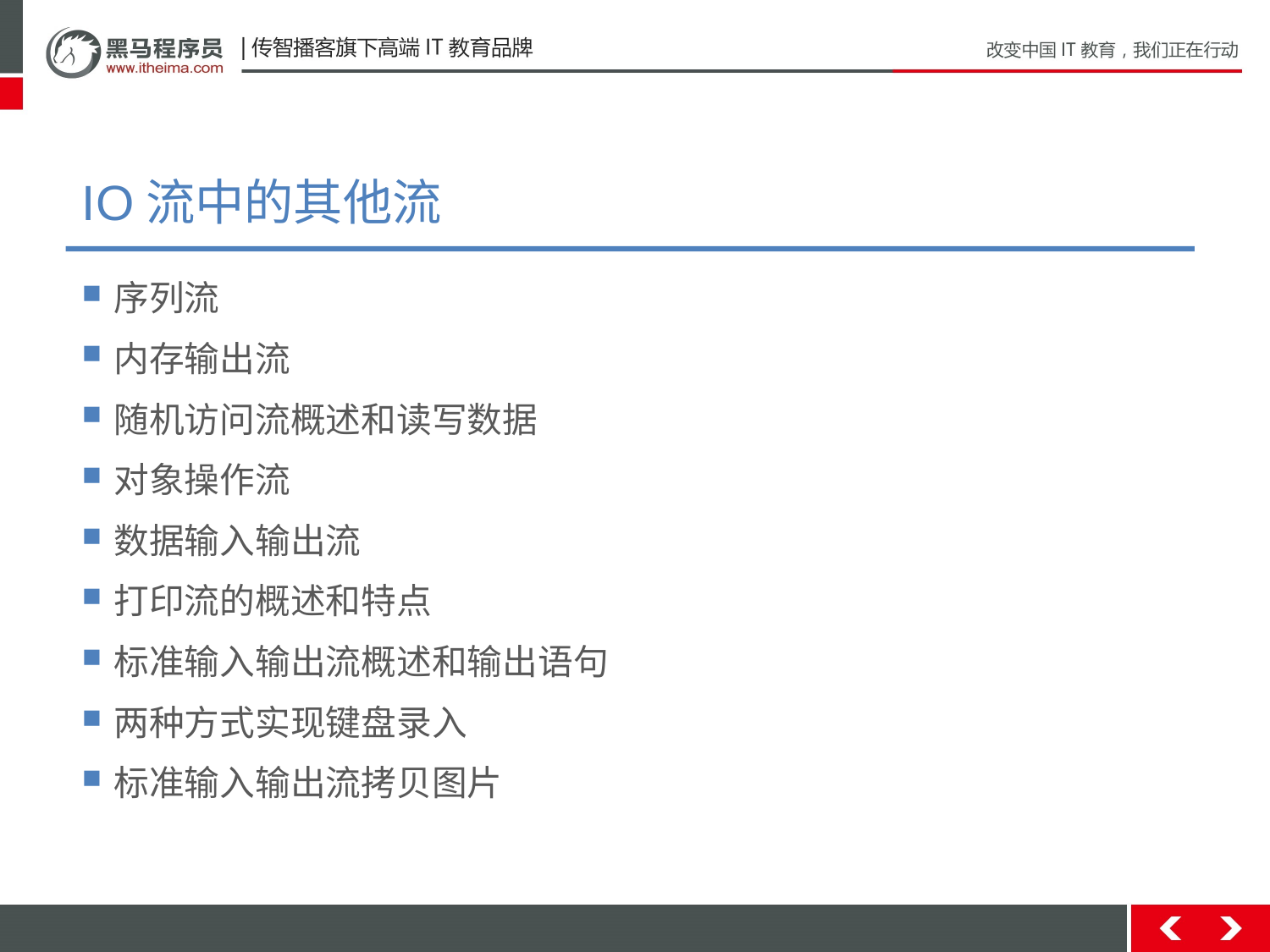

# IO流中的其他流
序列流
内存输出流
随机访问流概述和读写数据
对象操作流
数据输入输出流
打印流的概述和特点
标准输入输出流概述和输出语句
两种方式实现键盘录入
标准输入输出流拷贝图片